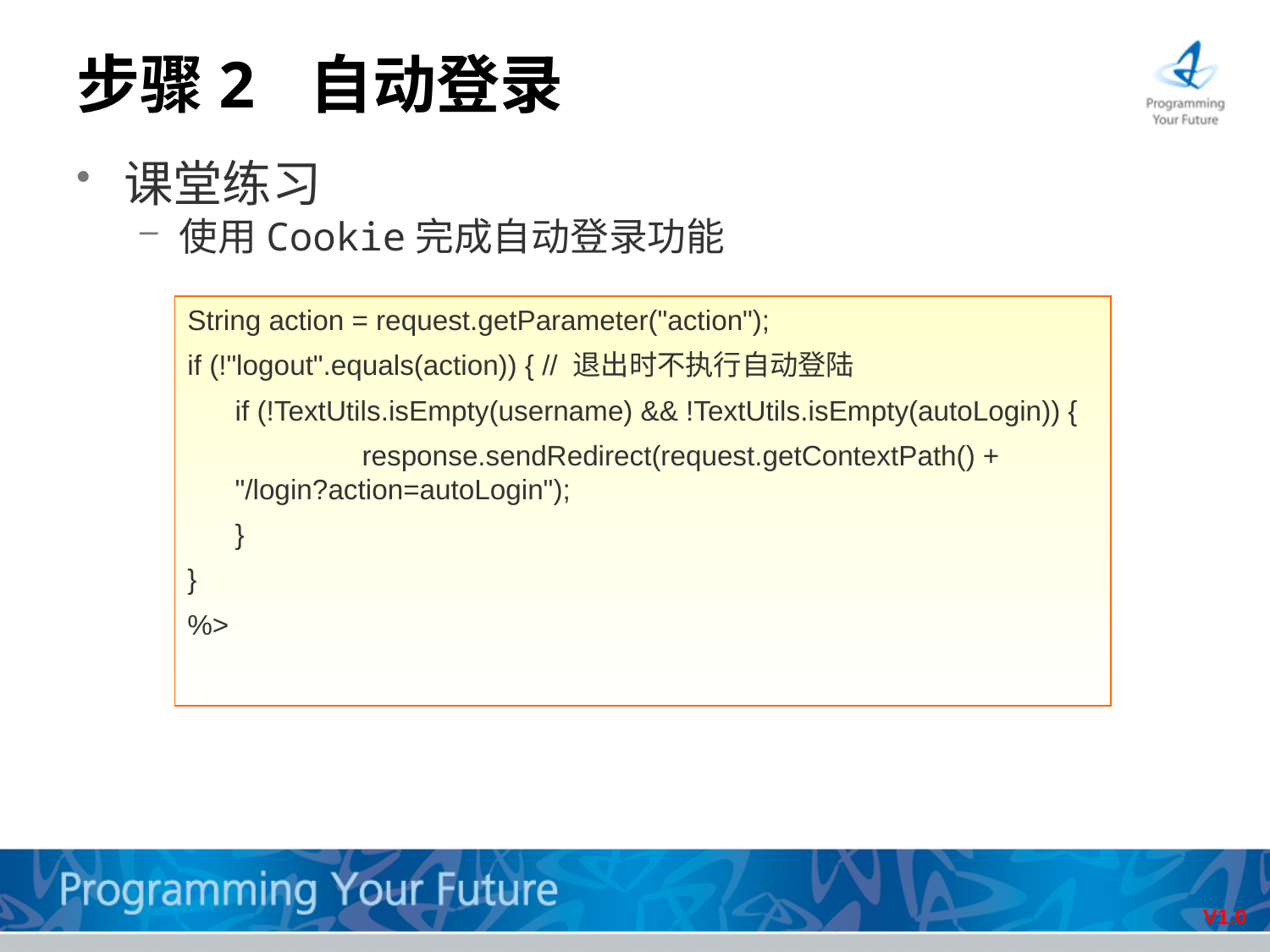

# 步骤2 自动登录
课堂练习
使用Cookie完成自动登录功能
String action = request.getParameter("action");
if (!"logout".equals(action)) { // 退出时不执行自动登陆
	if (!TextUtils.isEmpty(username) && !TextUtils.isEmpty(autoLogin)) {
		response.sendRedirect(request.getContextPath() + "/login?action=autoLogin");
	}
}
%>